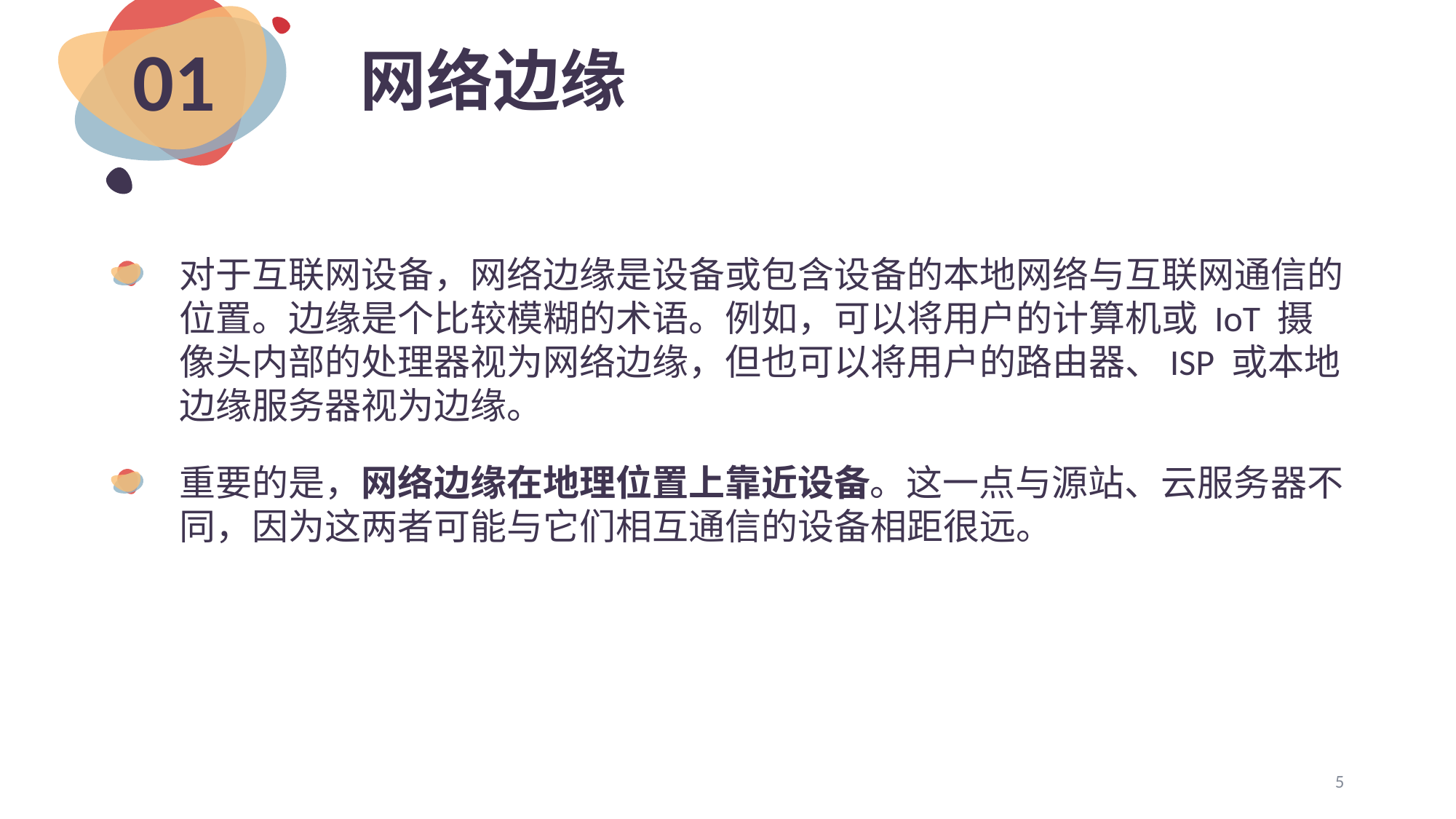

# 网络边缘
01
对于互联网设备，网络边缘是设备或包含设备的本地网络与互联网通信的位置。边缘是个比较模糊的术语。例如，可以将用户的计算机或 IoT 摄像头内部的处理器视为网络边缘，但也可以将用户的路由器、ISP 或本地边缘服务器视为边缘。
重要的是，网络边缘在地理位置上靠近设备。这一点与源站、云服务器不同，因为这两者可能与它们相互通信的设备相距很远。
5